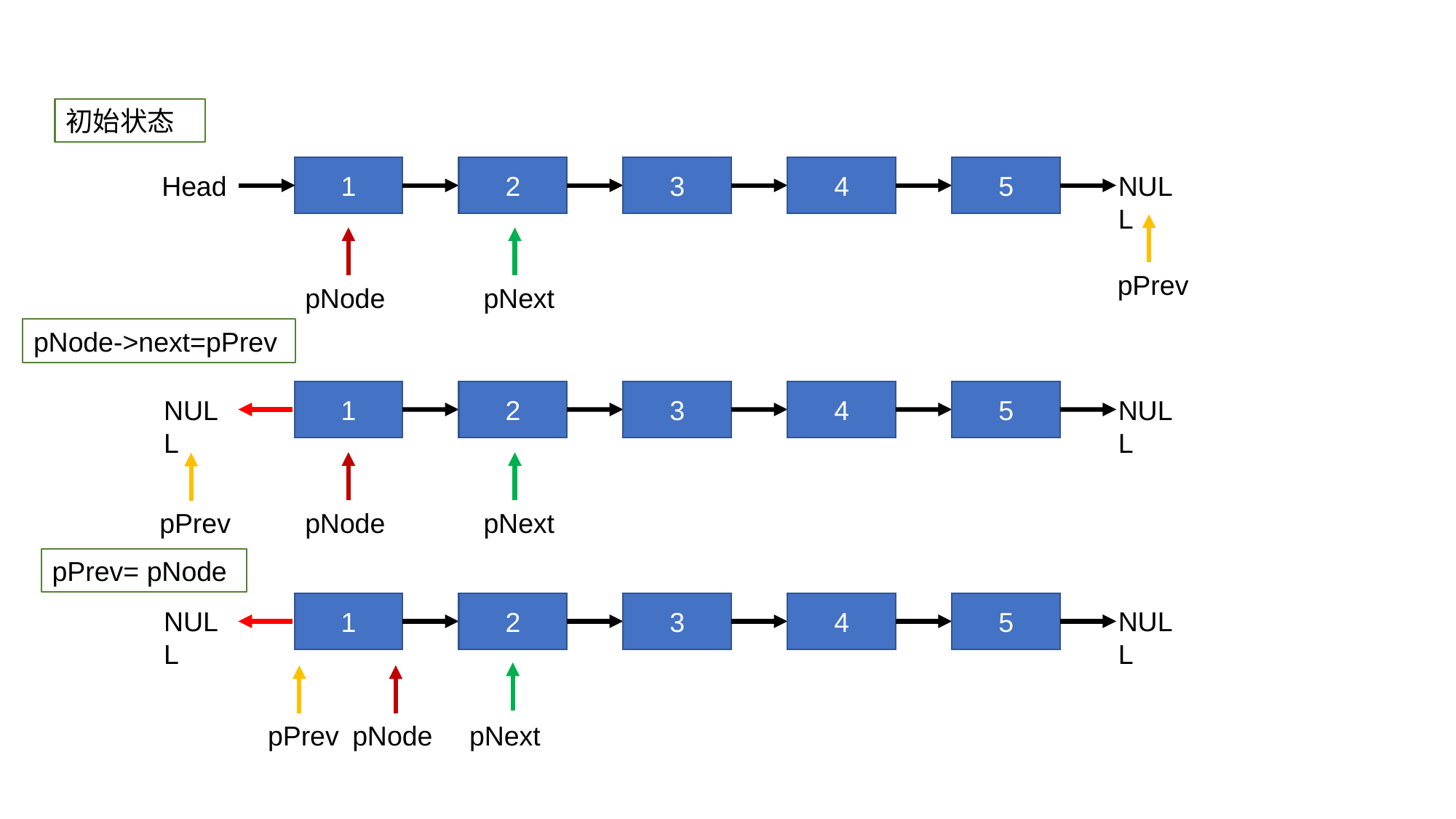

初始状态
1
4
5
3
2
Head
NULL
pPrev
pNode
pNext
pNode->next=pPrev
1
4
5
3
2
NULL
NULL
pNode
pNext
pPrev
pPrev= pNode
1
4
5
3
2
NULL
NULL
pPrev
pNode
pNext